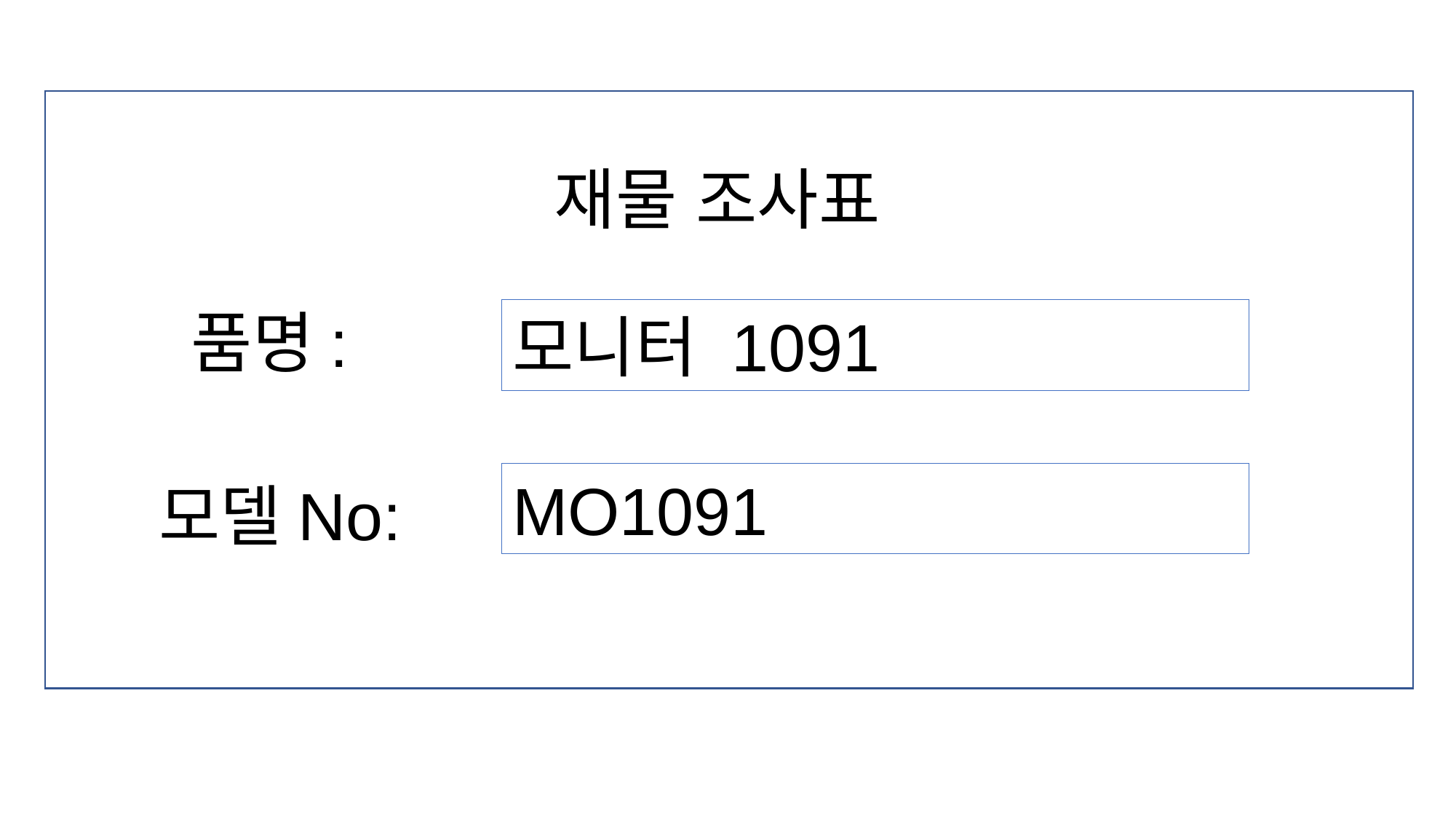

재물 조사표
품명:
모니터 1091
MO1091
모델No: